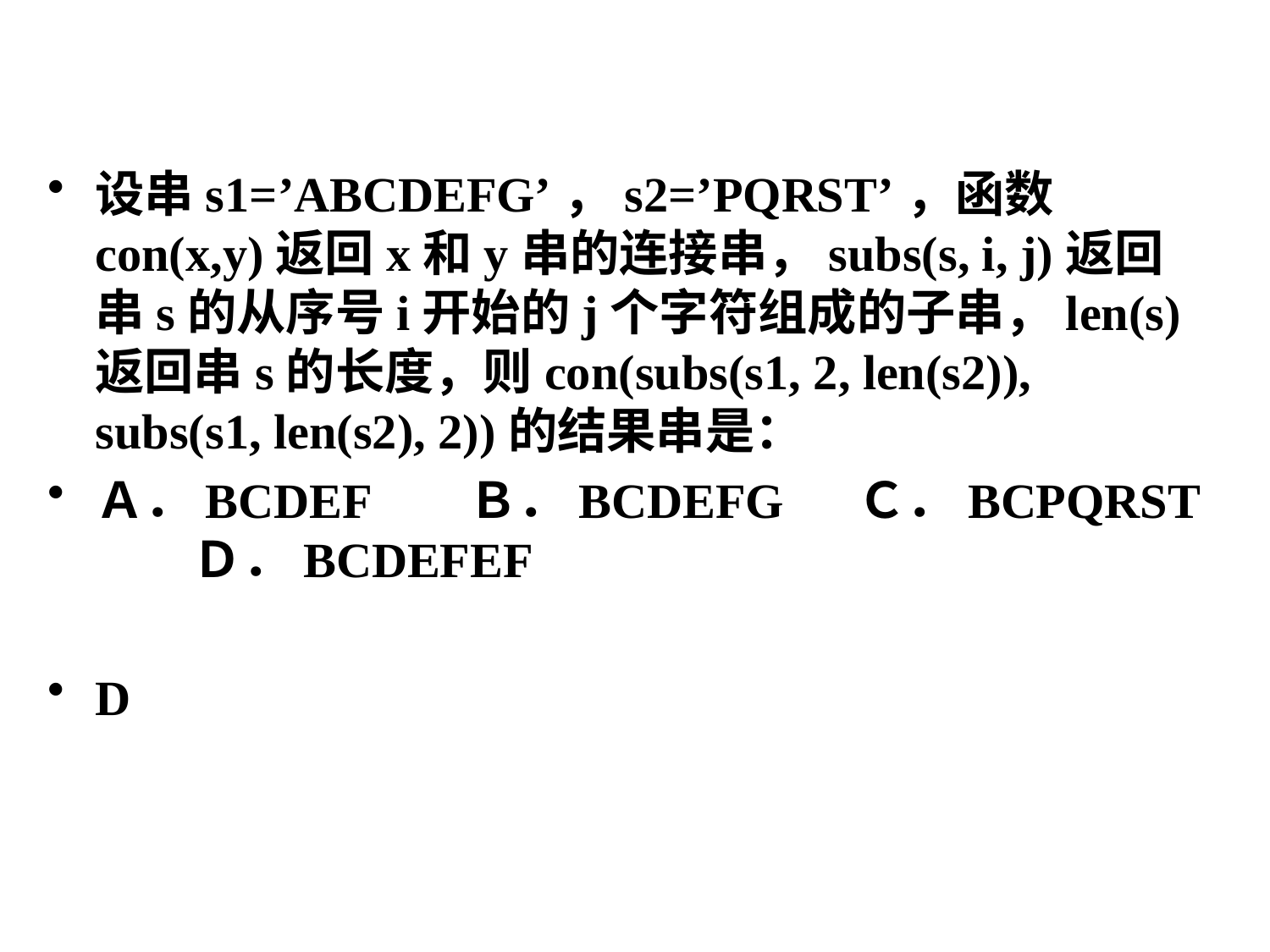

设串s1=’ABCDEFG’，s2=’PQRST’，函数con(x,y)返回x和y串的连接串，subs(s, i, j)返回串s的从序号i开始的j个字符组成的子串，len(s)返回串s的长度，则con(subs(s1, 2, len(s2)), subs(s1, len(s2), 2))的结果串是：
Ａ．BCDEF       Ｂ．BCDEFG     Ｃ．BCPQRST        Ｄ．BCDEFEF

D